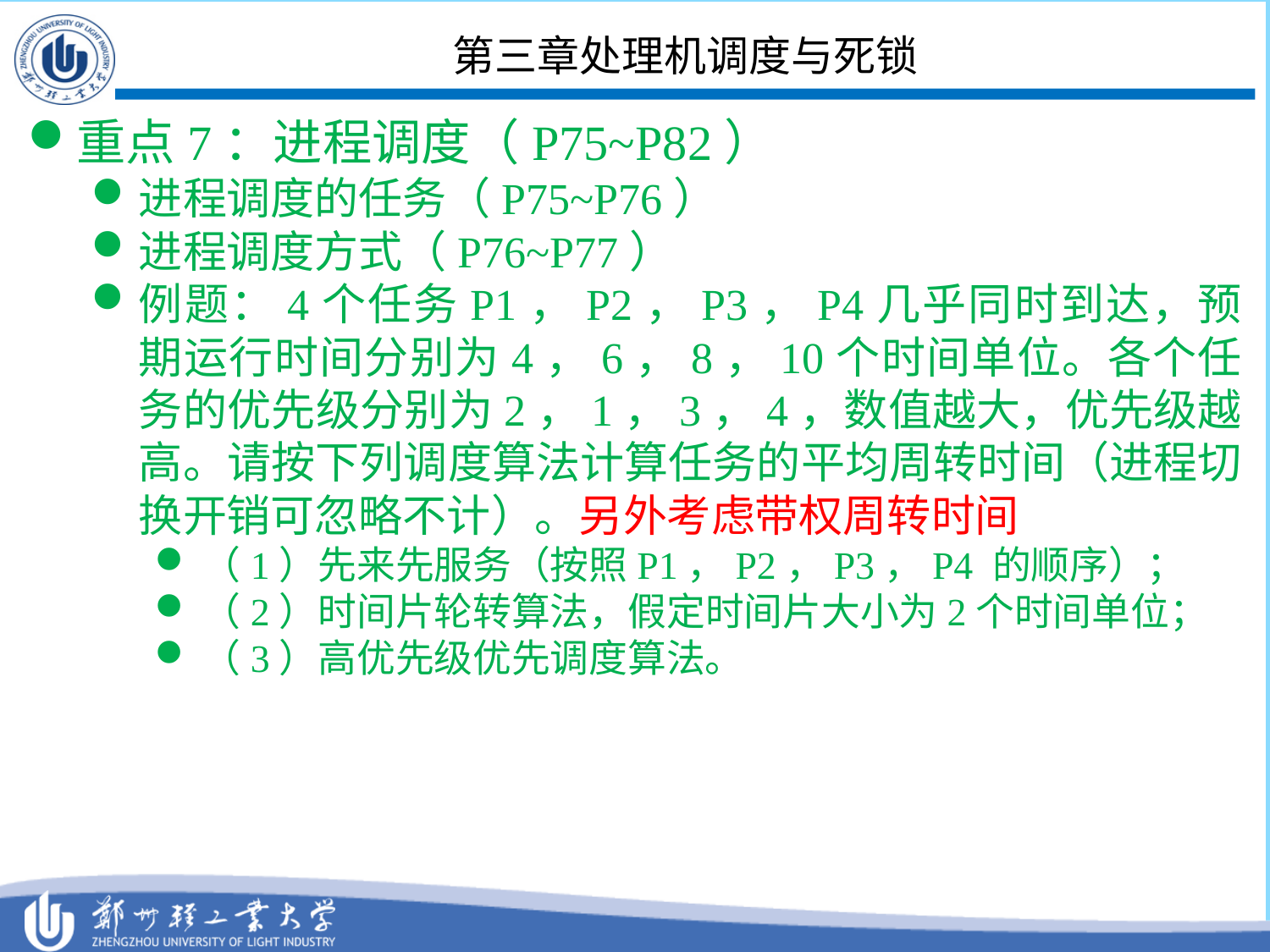

# 第三章处理机调度与死锁
重点7：进程调度（P75~P82）
进程调度的任务（P75~P76）
进程调度方式（P76~P77）
例题：4个任务P1，P2，P3，P4几乎同时到达，预期运行时间分别为4，6，8，10个时间单位。各个任务的优先级分别为2，1，3，4，数值越大，优先级越高。请按下列调度算法计算任务的平均周转时间（进程切换开销可忽略不计）。另外考虑带权周转时间
（1）先来先服务（按照P1，P2，P3，P4 的顺序）；
（2）时间片轮转算法，假定时间片大小为2个时间单位；
（3）高优先级优先调度算法。